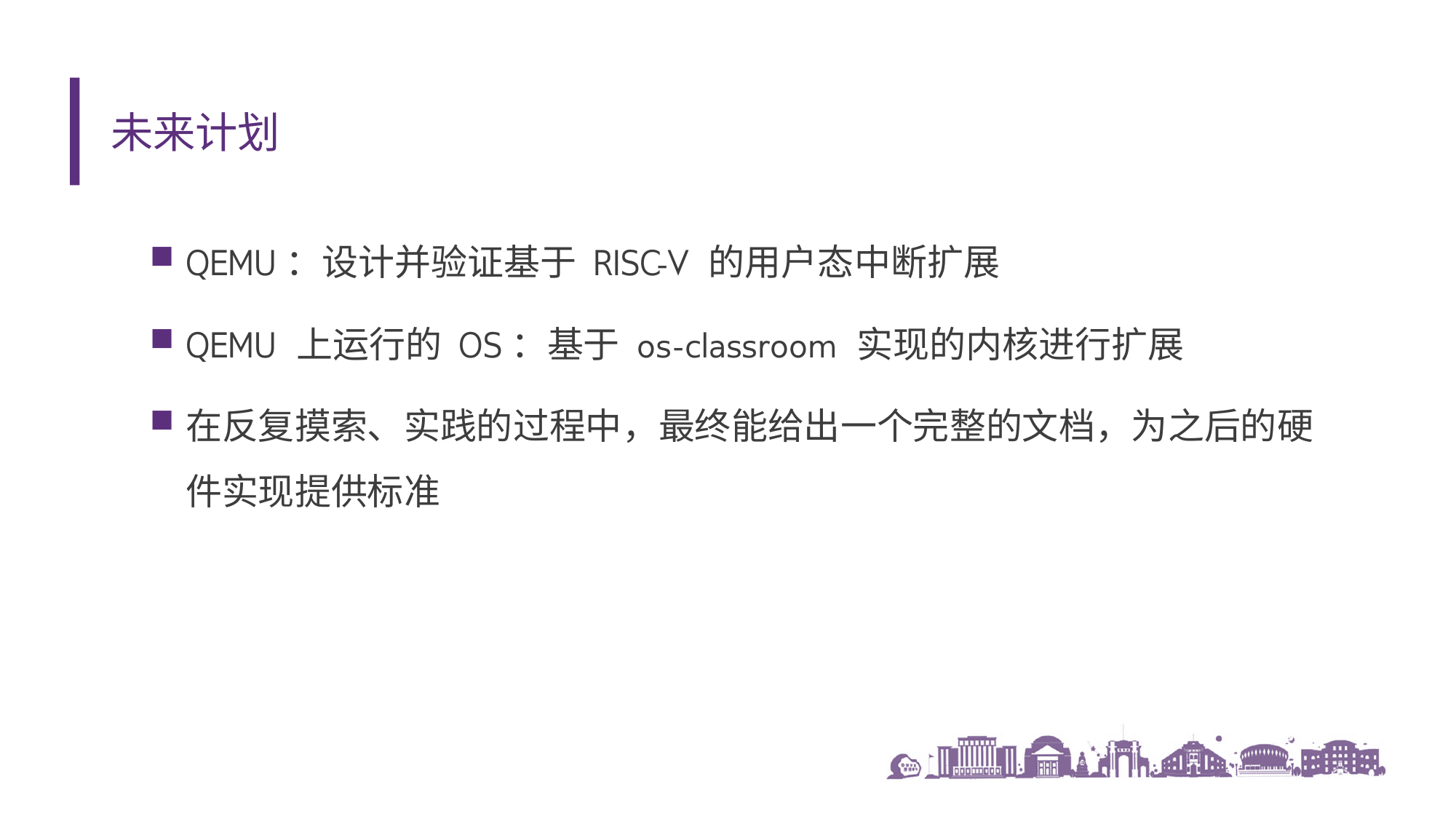

# 未来计划
QEMU：设计并验证基于 RISC-V 的用户态中断扩展
QEMU 上运行的 OS：基于 os-classroom 实现的内核进行扩展
在反复摸索、实践的过程中，最终能给出一个完整的文档，为之后的硬件实现提供标准